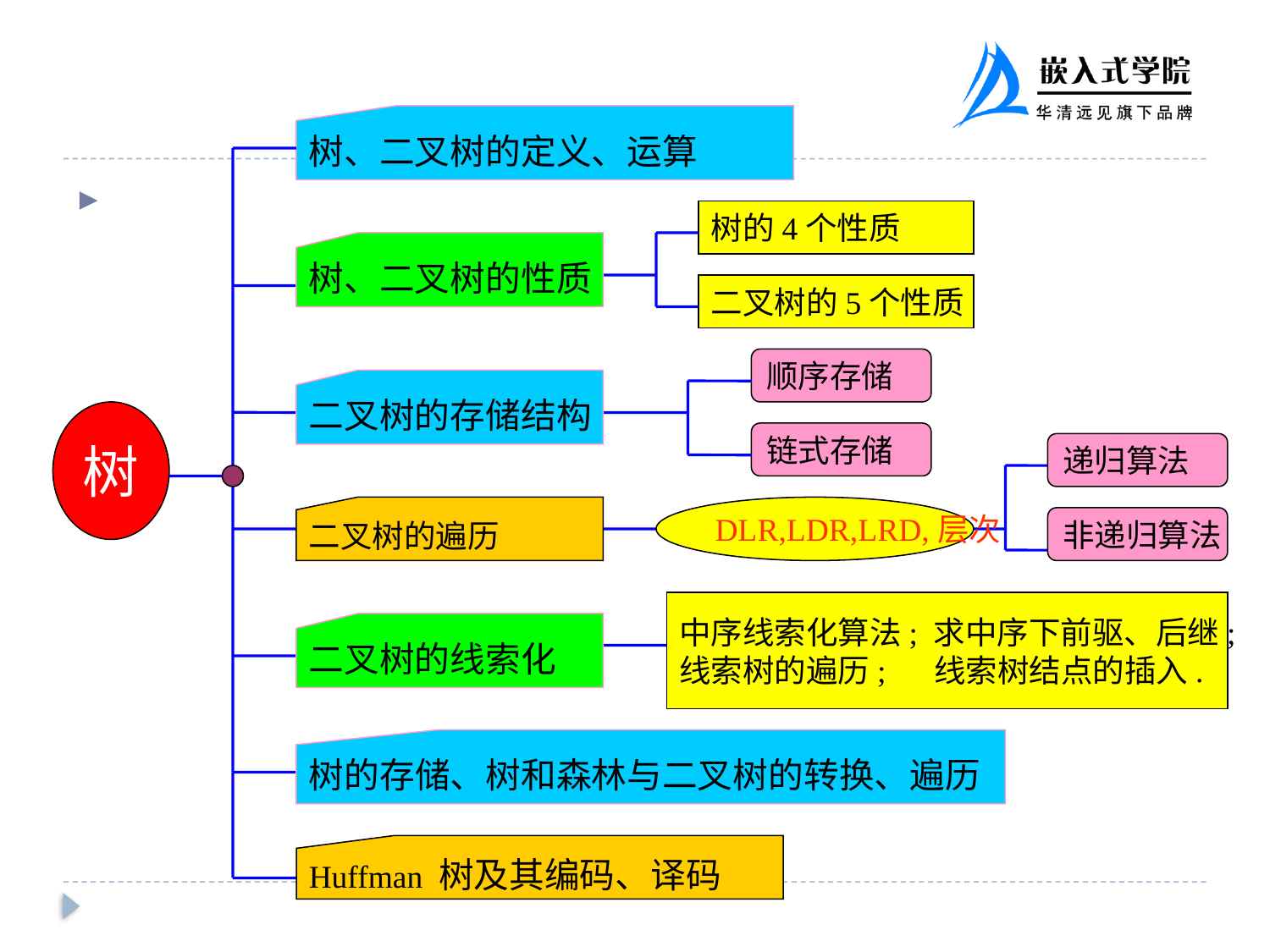

树、二叉树的定义、运算

树的4个性质
树、二叉树的性质

二叉树的5个性质

顺序存储
二叉树的存储结构

链式存储

树
递归算法

二叉树的遍历
DLR,LDR,LRD,层次
非递归算法

中序线索化算法; 求中序下前驱、后继;
线索树的遍历;     线索树结点的插入.
二叉树的线索化

树的存储、树和森林与二叉树的转换、遍历

Huffman 树及其编码、译码

116